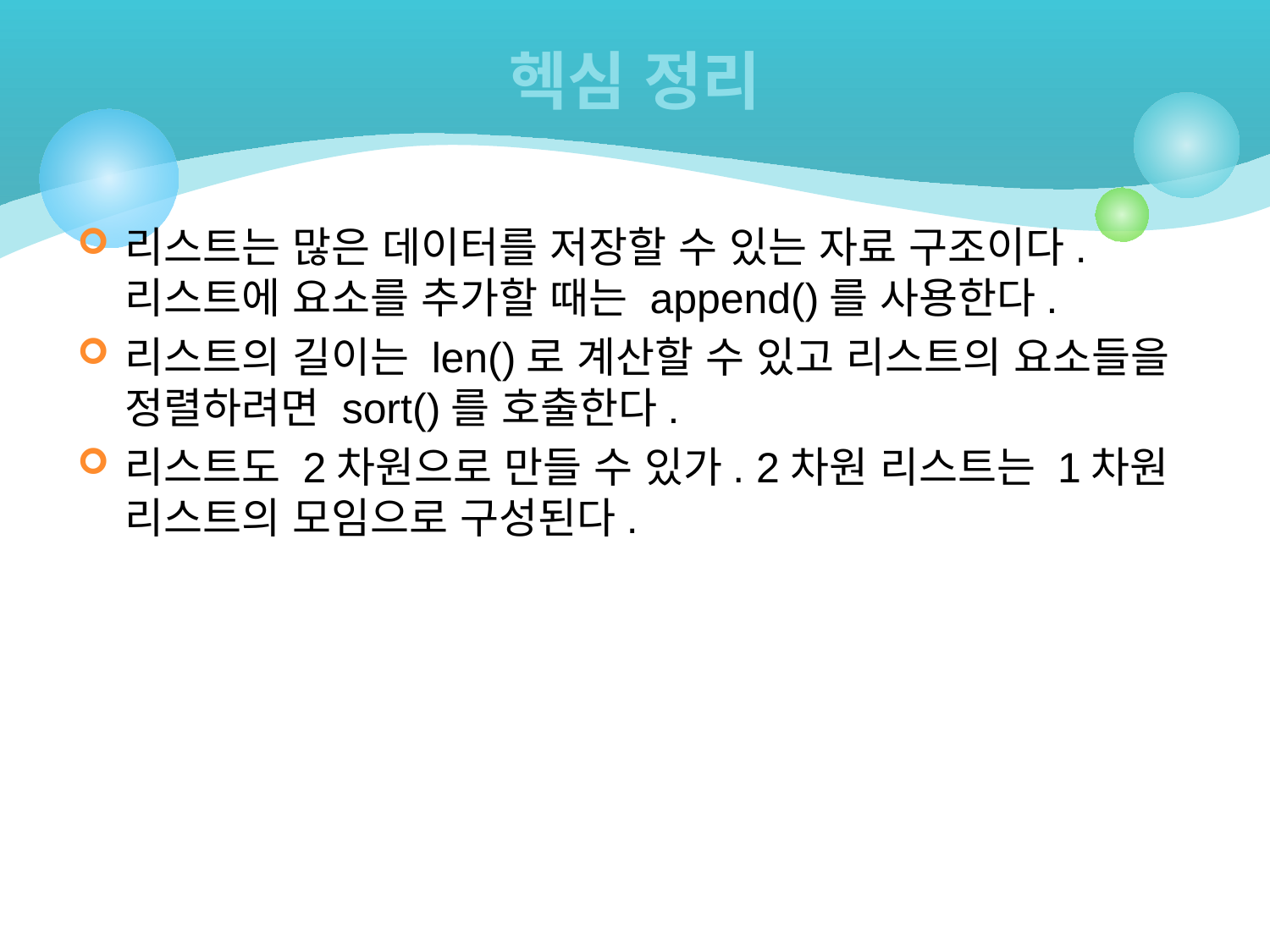

# 헥심 정리
리스트는 많은 데이터를 저장할 수 있는 자료 구조이다. 리스트에 요소를 추가할 때는 append()를 사용한다.
리스트의 길이는 len()로 계산할 수 있고 리스트의 요소들을 정렬하려면 sort()를 호출한다.
리스트도 2차원으로 만들 수 있가. 2차원 리스트는 1차원 리스트의 모임으로 구성된다.